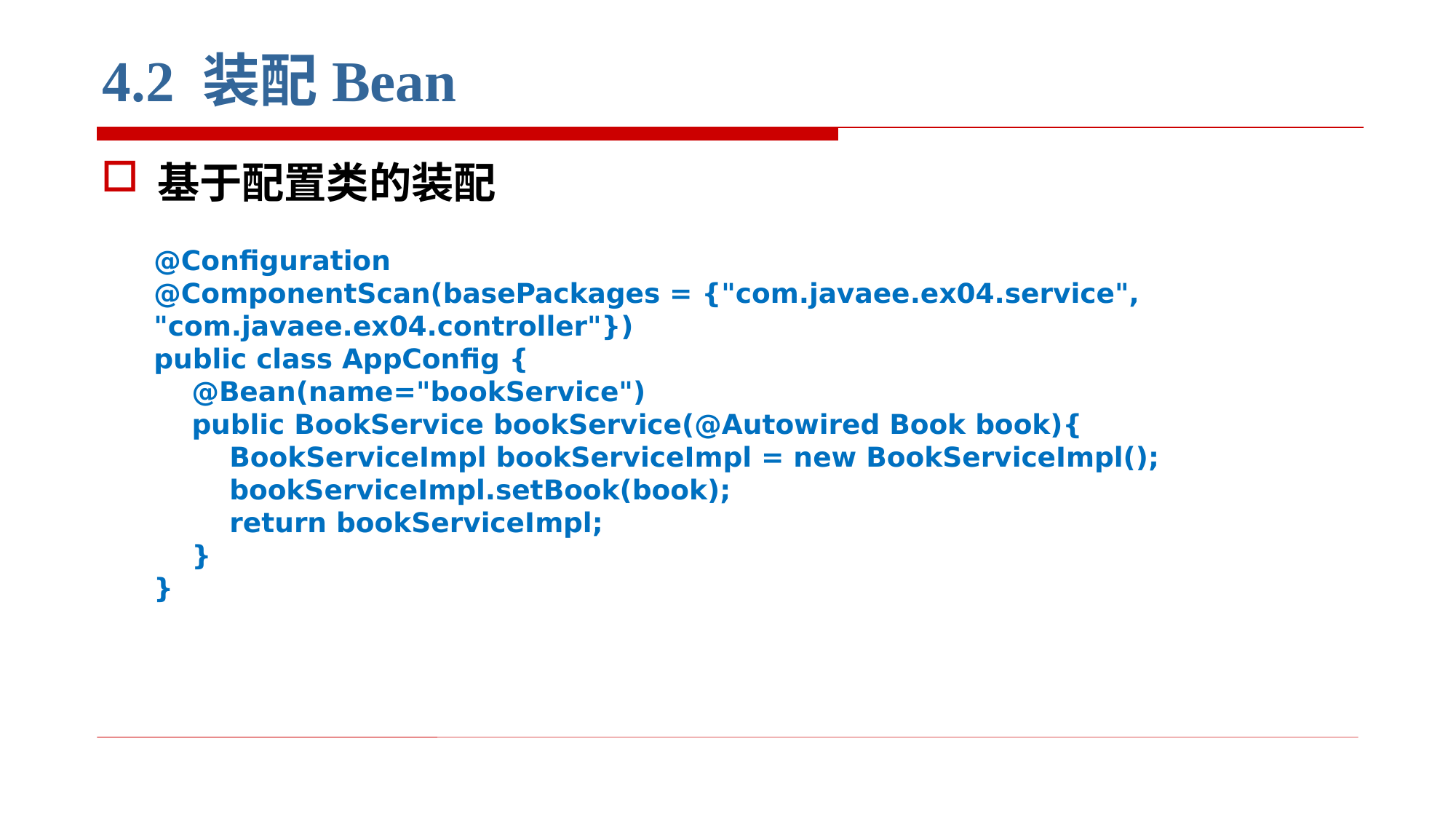

# 4.2 装配Bean
基于配置类的装配

@Configuration
@ComponentScan(basePackages = {"com.javaee.ex04.service", "com.javaee.ex04.controller"})
public class AppConfig {
    @Bean(name="bookService")
    public BookService bookService(@Autowired Book book){
        BookServiceImpl bookServiceImpl = new BookServiceImpl();
        bookServiceImpl.setBook(book);
        return bookServiceImpl;
    }
}
15